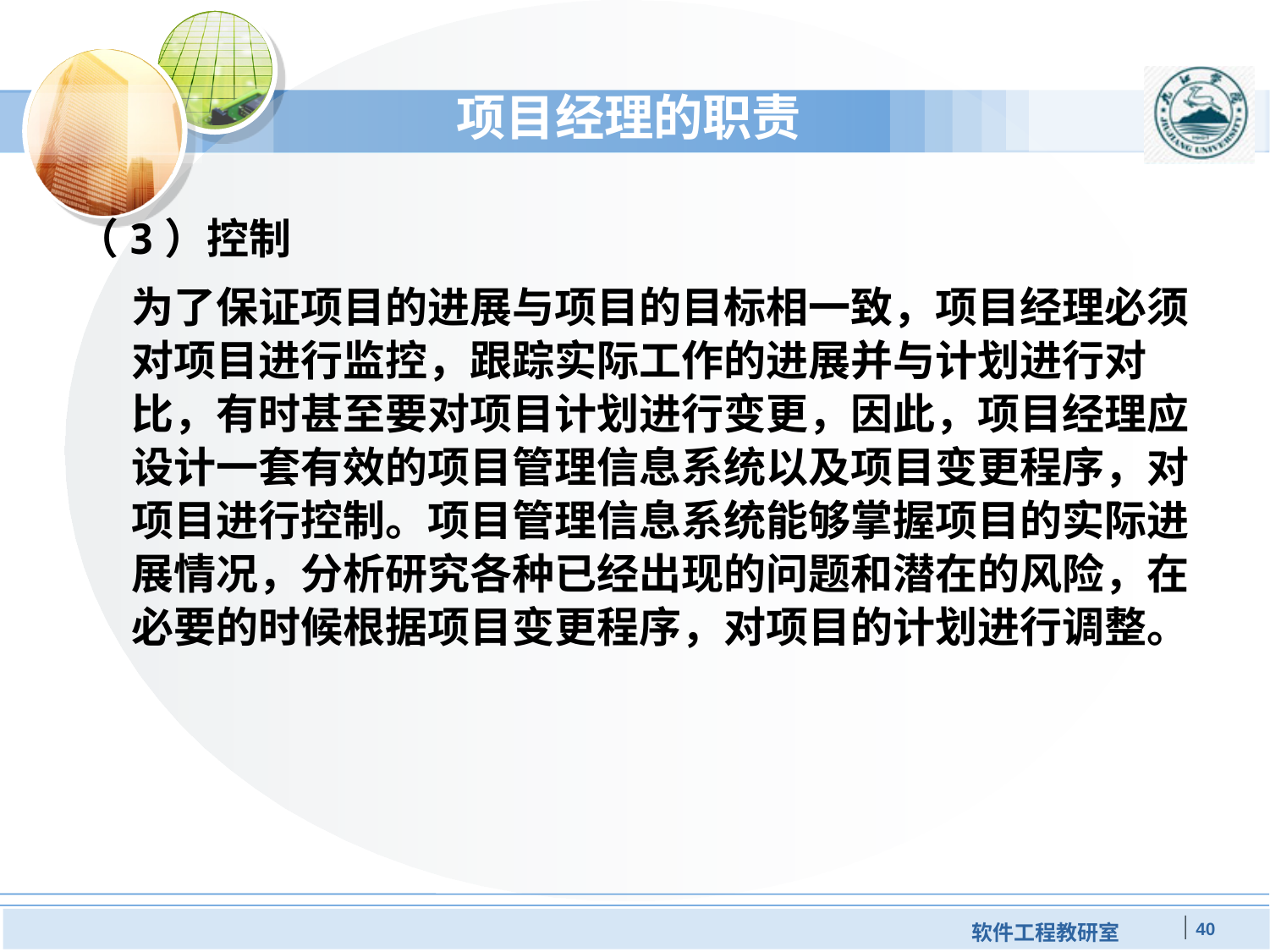

# 项目经理的职责
（3）控制
为了保证项目的进展与项目的目标相一致，项目经理必须对项目进行监控，跟踪实际工作的进展并与计划进行对比，有时甚至要对项目计划进行变更，因此，项目经理应设计一套有效的项目管理信息系统以及项目变更程序，对项目进行控制。项目管理信息系统能够掌握项目的实际进展情况，分析研究各种已经出现的问题和潜在的风险，在必要的时候根据项目变更程序，对项目的计划进行调整。